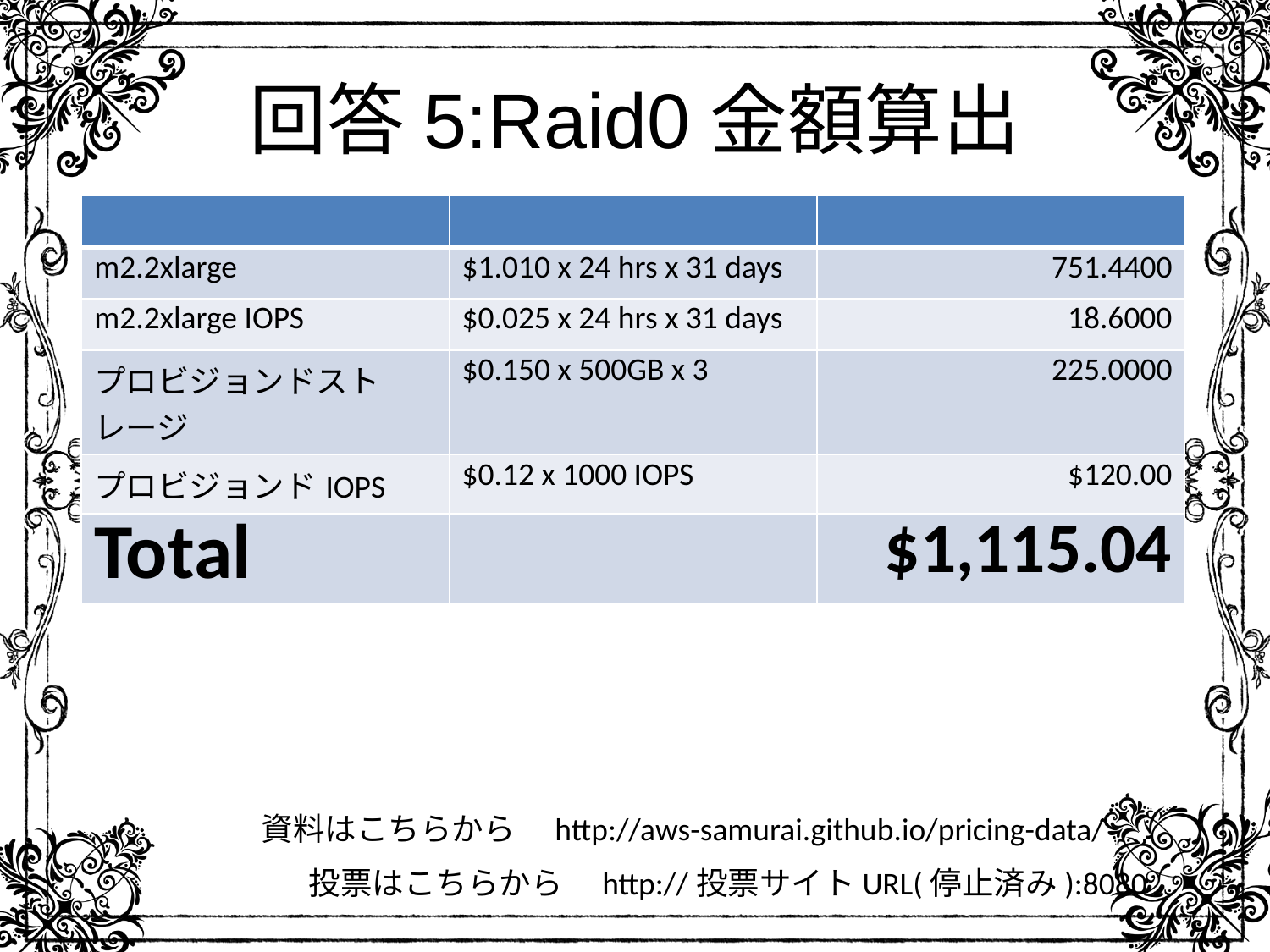

# 回答5:Raid0金額算出
|  |  |  |
| --- | --- | --- |
| m2.2xlarge | $1.010 x 24 hrs x 31 days | 751.4400 |
| m2.2xlarge IOPS | $0.025 x 24 hrs x 31 days | 18.6000 |
| プロビジョンドストレージ | $0.150 x 500GB x 3 | 225.0000 |
| プロビジョンドIOPS | $0.12 x 1000 IOPS | $120.00 |
| Total |  | $1,115.04 |